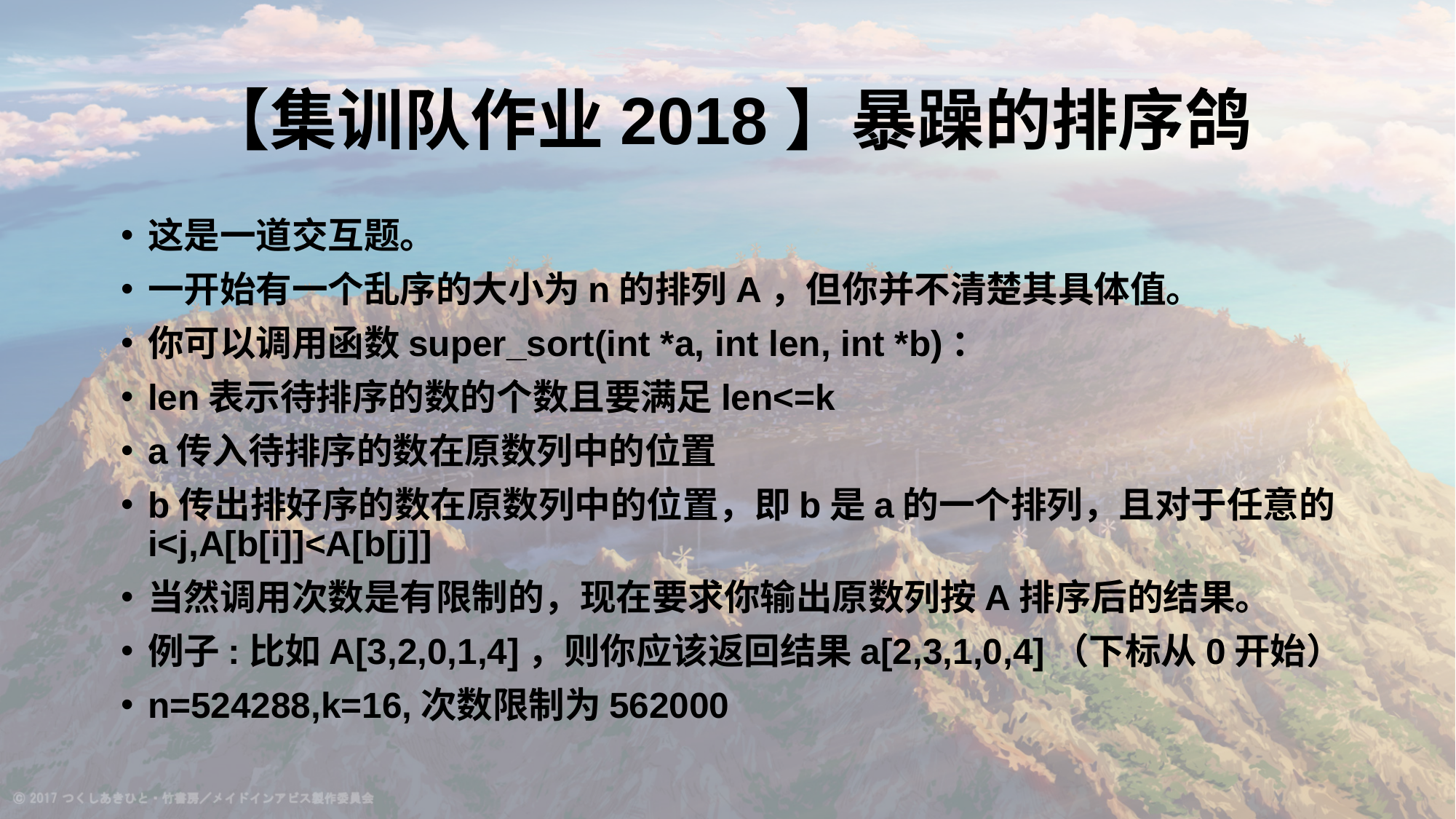

# 【集训队作业2018】暴躁的排序鸽
这是一道交互题。
一开始有一个乱序的大小为n的排列A，但你并不清楚其具体值。
你可以调用函数super_sort(int *a, int len, int *b)：
len表示待排序的数的个数且要满足len<=k
a传入待排序的数在原数列中的位置
b传出排好序的数在原数列中的位置，即b是a的一个排列，且对于任意的i<j,A[b[i]]<A[b[j]]
当然调用次数是有限制的，现在要求你输出原数列按A排序后的结果。
例子:比如A[3,2,0,1,4]，则你应该返回结果a[2,3,1,0,4]（下标从0开始）
n=524288,k=16,次数限制为562000